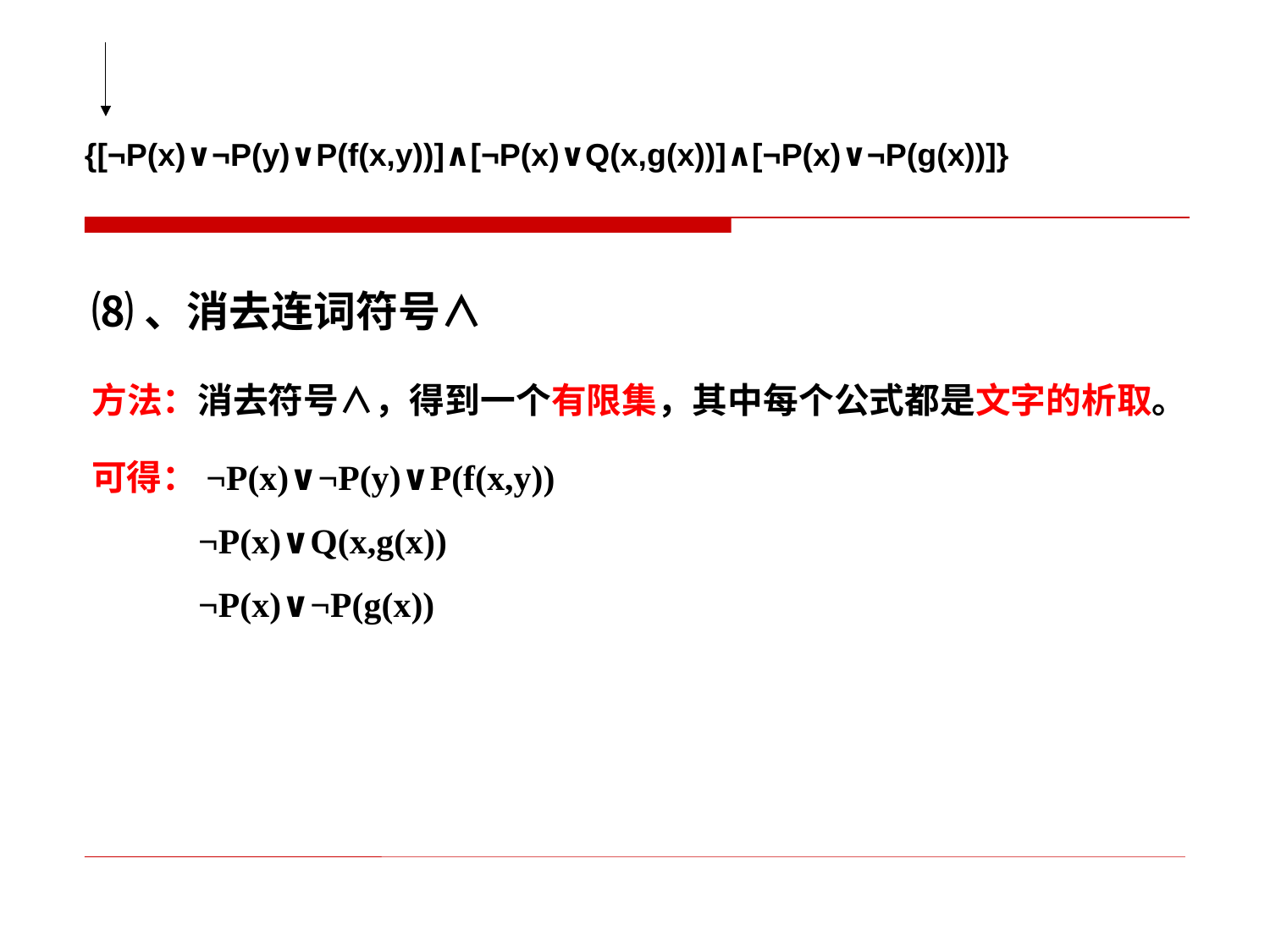

{[¬P(x)∨¬P(y)∨P(f(x,y))]∧[¬P(x)∨Q(x,g(x))]∧[¬P(x)∨¬P(g(x))]}
⑻、消去连词符号∧
方法：消去符号∧，得到一个有限集，其中每个公式都是文字的析取。
可得：¬P(x)∨¬P(y)∨P(f(x,y))
            ¬P(x)∨Q(x,g(x))
            ¬P(x)∨¬P(g(x))